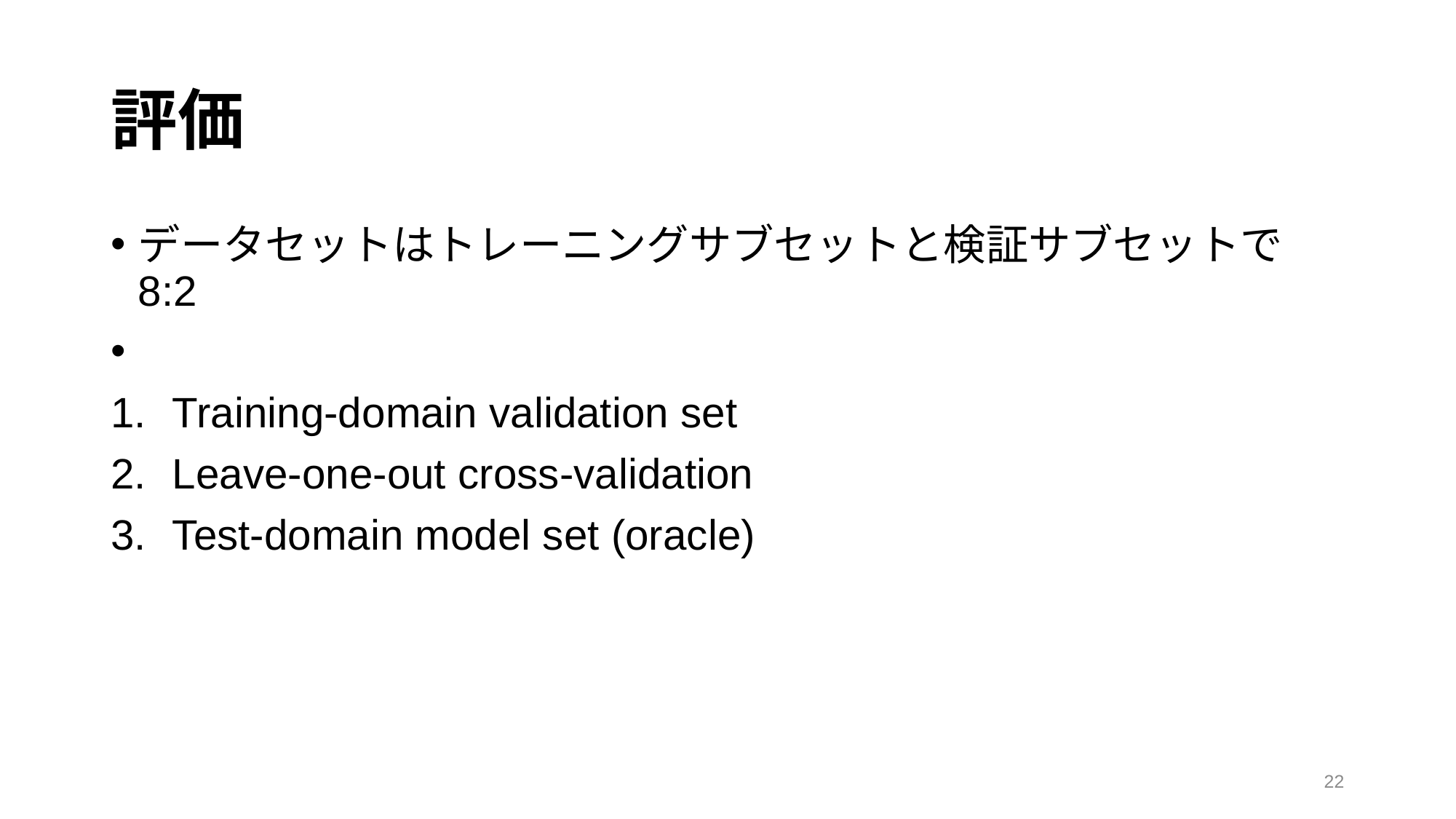

# 評価
データセットはトレーニングサブセットと検証サブセットで8:2

Training-domain validation set
Leave-one-out cross-validation
Test-domain model set (oracle)
22